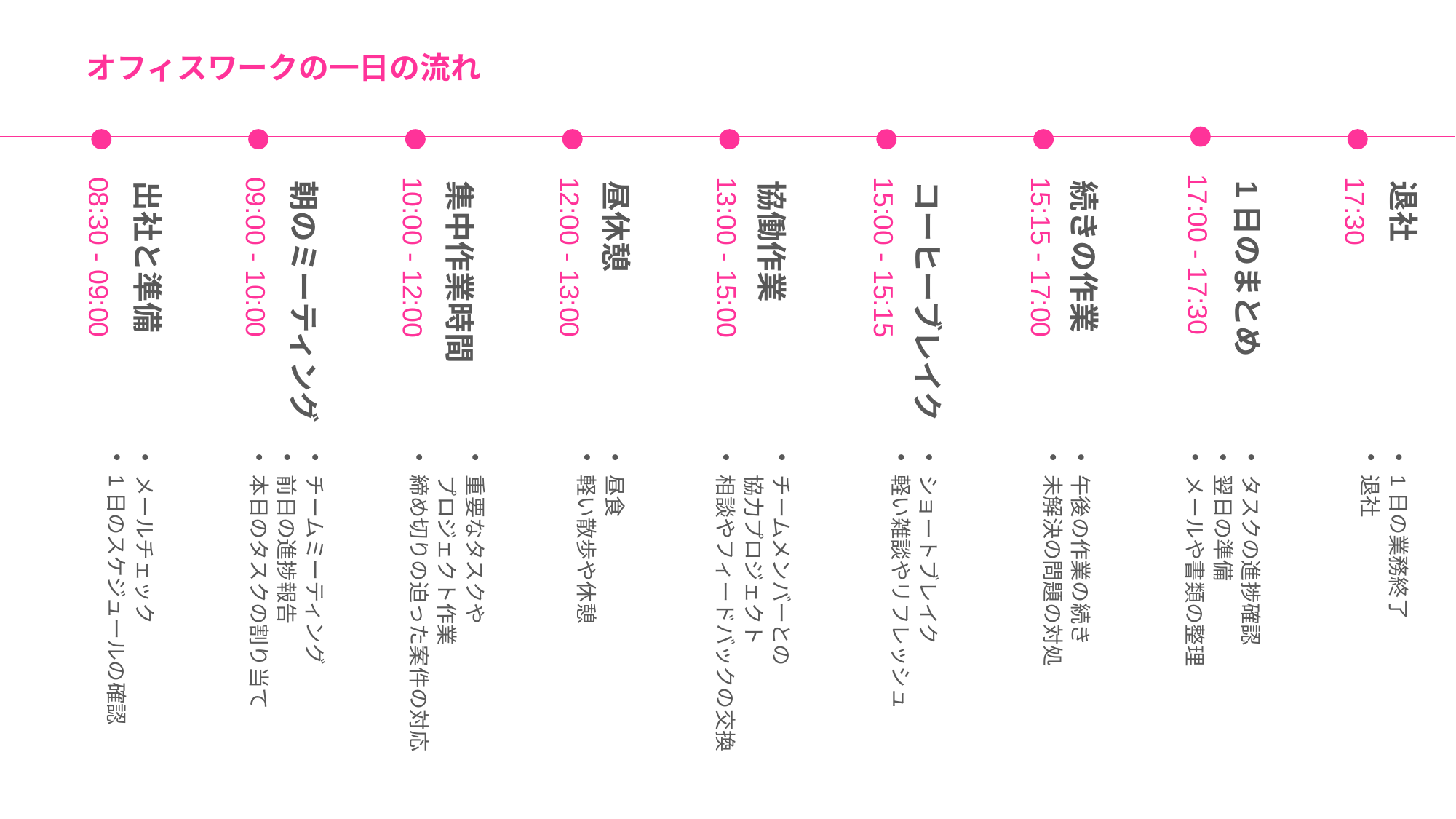

オフィスワークの一日の流れ
出社と準備
朝のミーティング
集中作業時間
昼休憩
協働作業
コーヒーブレイク
続きの作業
1日のまとめ
退社
17:00 - 17:30

08:30 - 09:00

09:00 - 10:00

10:00 - 12:00

12:00 - 13:00

13:00 - 15:00

15:15 - 17:00

17:30

15:00 - 15:15

メールチェック
1日のスケジュールの確認
チームミーティング
前日の進捗報告
本日のタスクの割り当て
重要なタスクや
プロジェクト作業
締め切りの迫った案件の対応
昼食
軽い散歩や休憩
チームメンバーとの
協力プロジェクト
相談やフィードバックの交換
ショートブレイク
軽い雑談やリフレッシュ
午後の作業の続き
未解決の問題の対処
タスクの進捗確認
翌日の準備
メールや書類の整理
1日の業務終了
退社